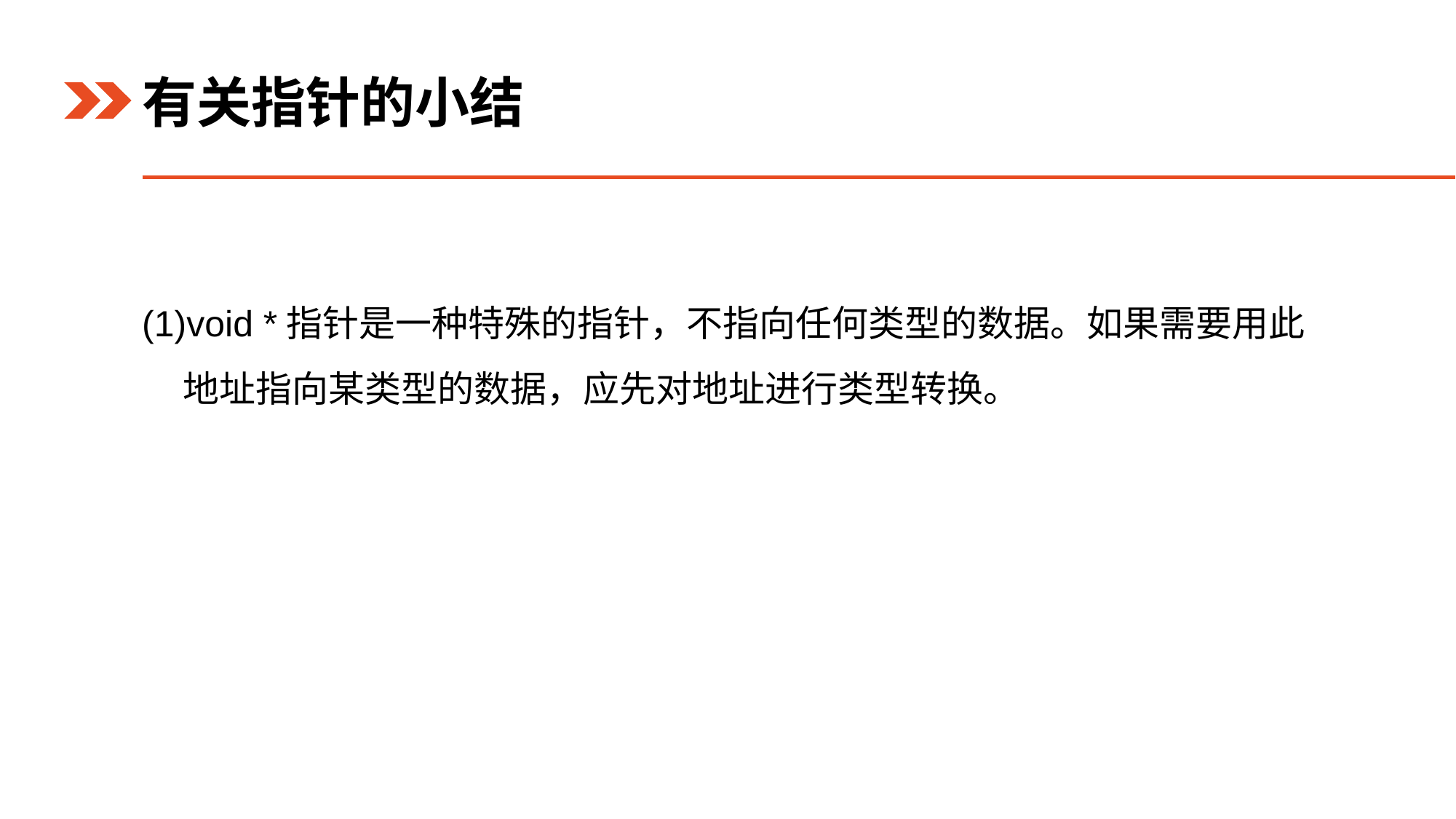

有关指针的小结

(3) 要区别指针和指针变量。指针就是地址，而指针变量是用来存放地址的变量。
void *指针是一种特殊的指针，不指向任何类型的数据。如果需要用此地址指向某类型的数据，应先对地址进行类型转换。